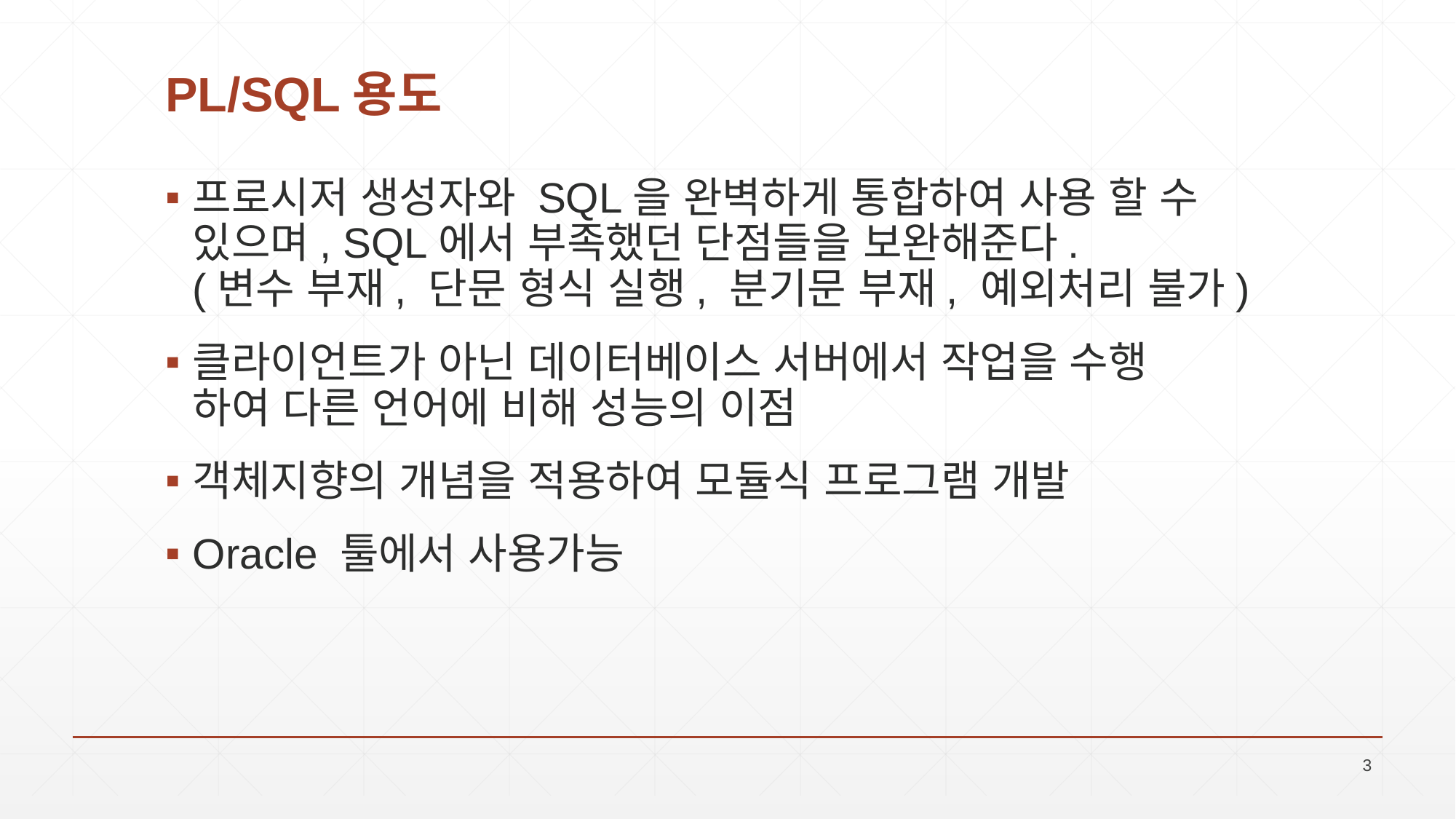

# PL/SQL용도
프로시저 생성자와 SQL을 완벽하게 통합하여 사용 할 수 있으며, SQL에서 부족했던 단점들을 보완해준다.
(변수 부재, 단문 형식 실행, 분기문 부재, 예외처리 불가)
클라이언트가 아닌 데이터베이스 서버에서 작업을 수행
하여 다른 언어에 비해 성능의 이점
객체지향의 개념을 적용하여 모듈식 프로그램 개발
Oracle 툴에서 사용가능
3